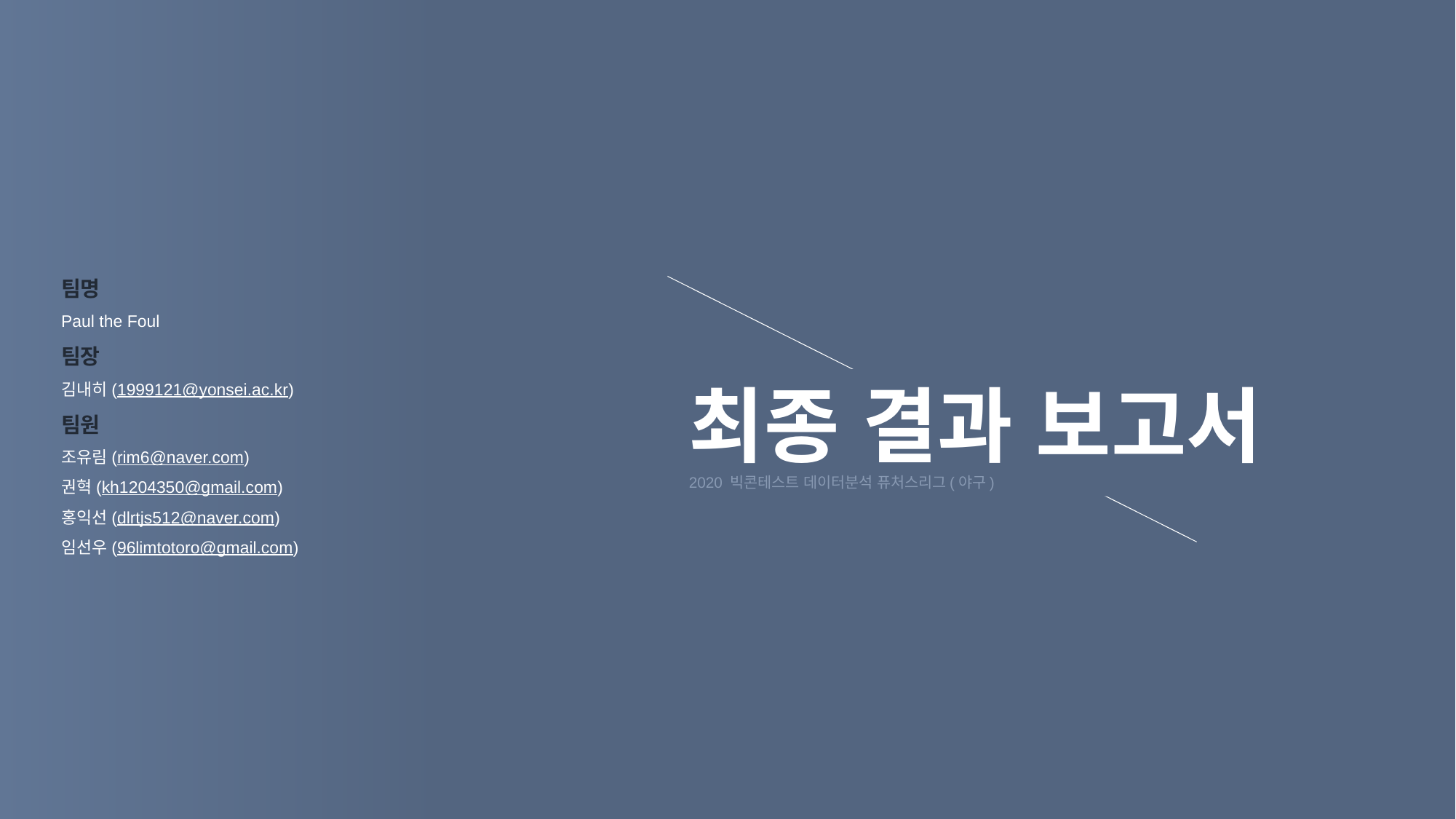

팀명
Paul the Foul
팀장
김내히(1999121@yonsei.ac.kr)
팀원
조유림(rim6@naver.com)
권혁(kh1204350@gmail.com)
홍익선(dlrtjs512@naver.com)
임선우(96limtotoro@gmail.com)

최종 결과 보고서
2020 빅콘테스트 데이터분석 퓨처스리그(야구)